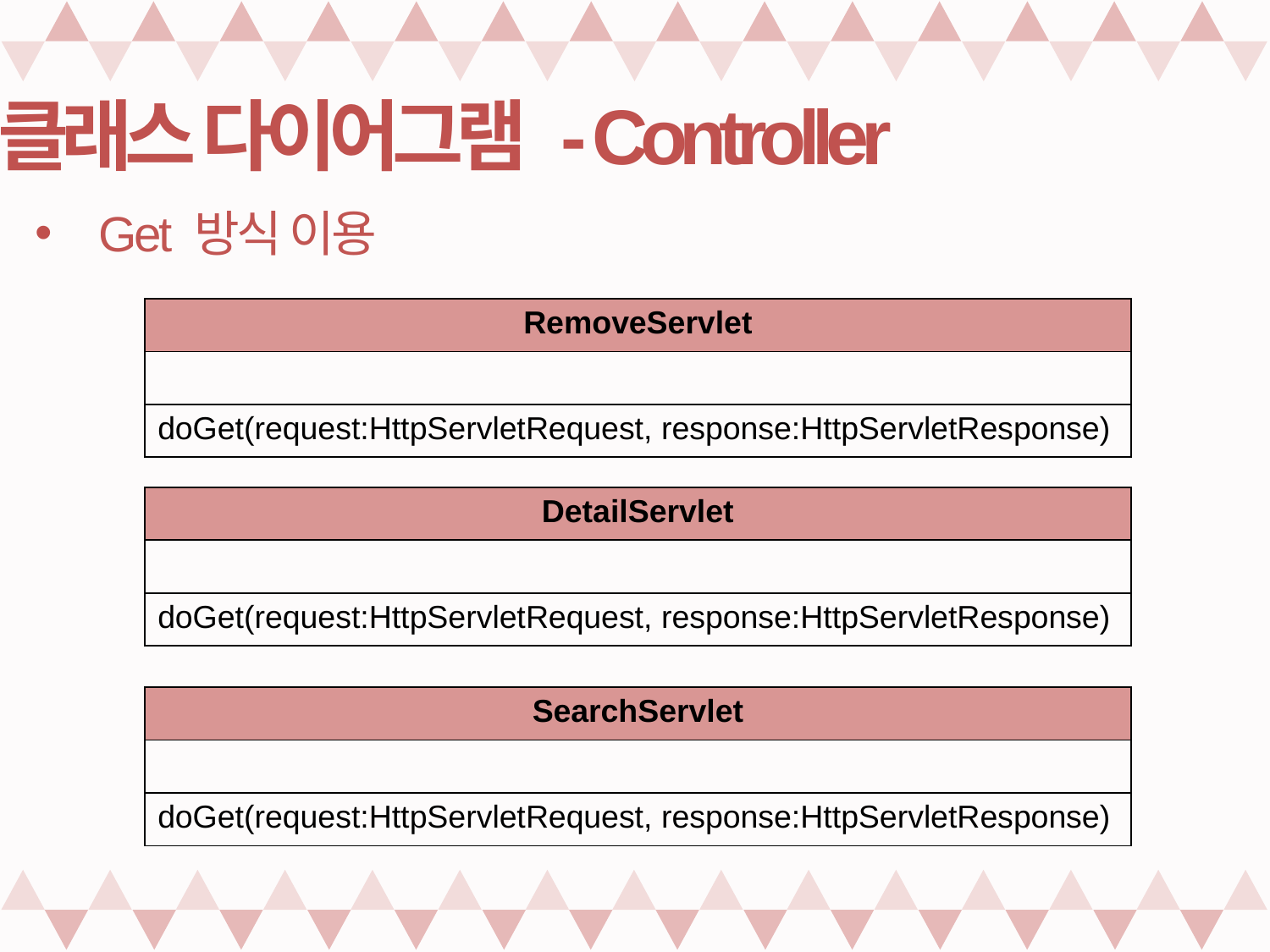

클래스 다이어그램 - Controller
Get 방식 이용
| RemoveServlet |
| --- |
|  |
| doGet(request:HttpServletRequest, response:HttpServletResponse) |
| DetailServlet |
| --- |
|  |
| doGet(request:HttpServletRequest, response:HttpServletResponse) |
| SearchServlet |
| --- |
|  |
| doGet(request:HttpServletRequest, response:HttpServletResponse) |